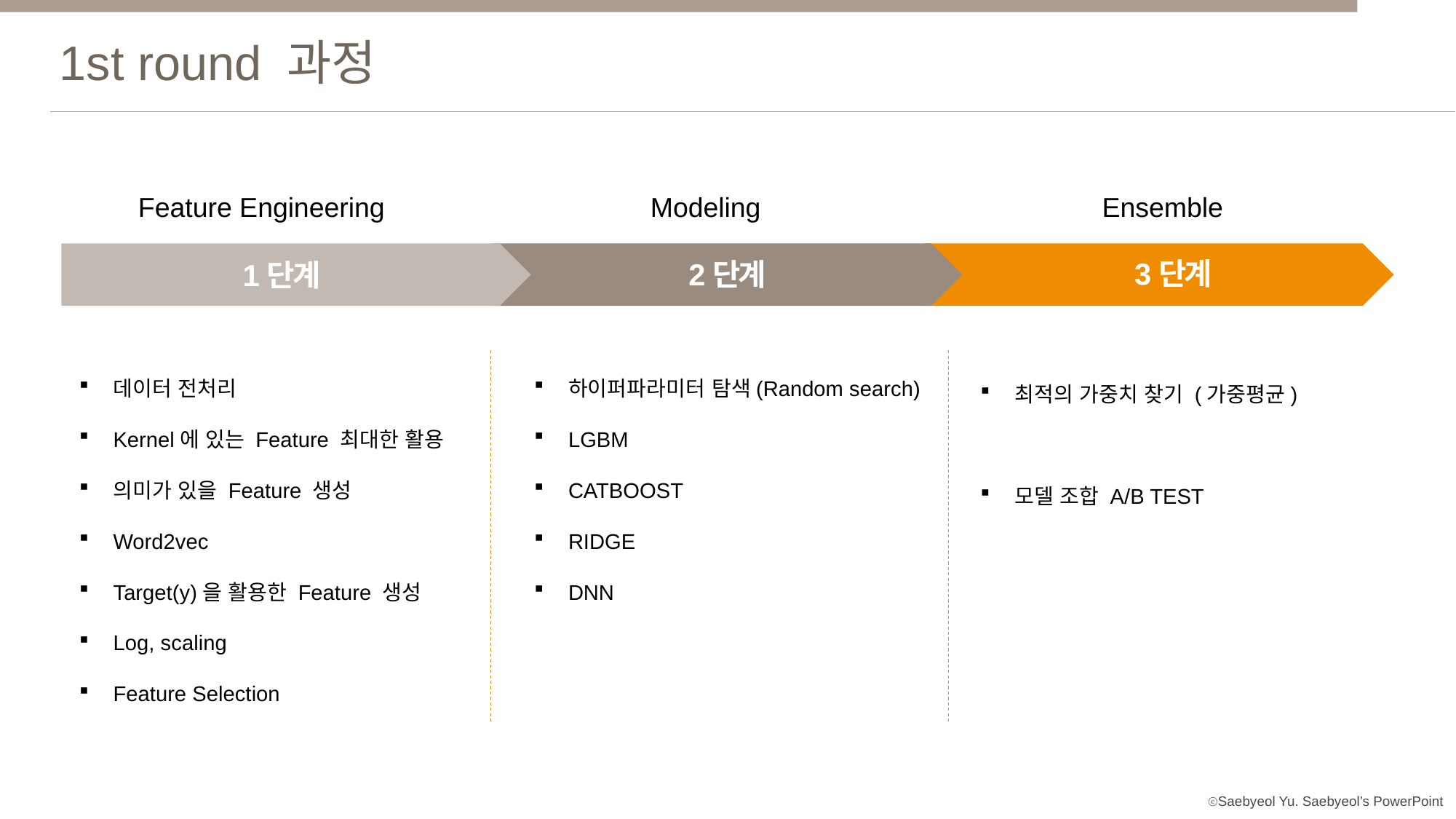

1st round 과정
Feature Engineering
Modeling
Ensemble

3단계
2단계
1단계
데이터 전처리
Kernel에 있는 Feature 최대한 활용
의미가 있을 Feature 생성
Word2vec
Target(y)을 활용한 Feature 생성
Log, scaling
Feature Selection
하이퍼파라미터 탐색(Random search)
LGBM
CATBOOST
RIDGE
DNN
최적의 가중치 찾기 (가중평균)

모델 조합 A/B TEST